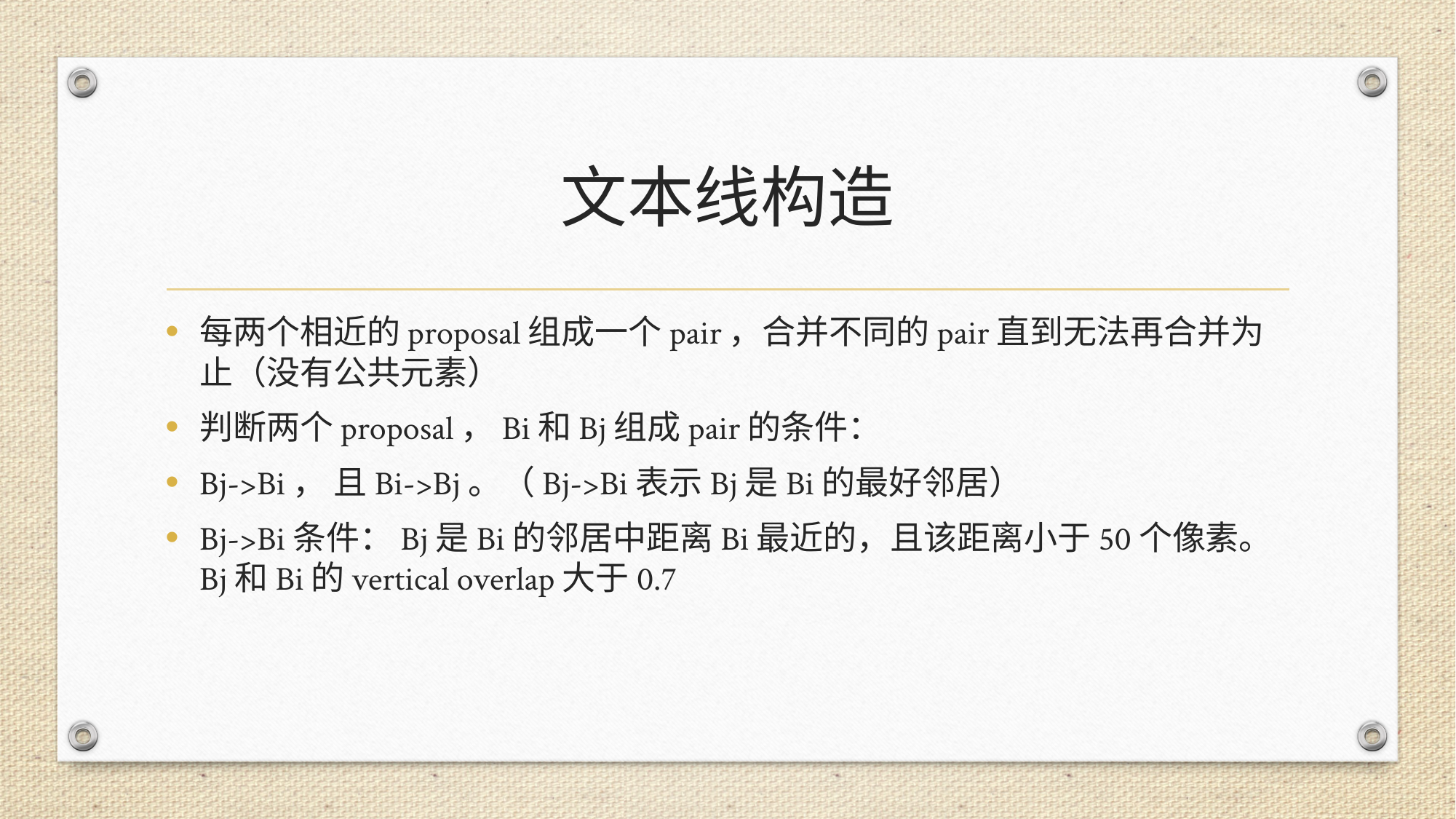

# 文本线构造
每两个相近的proposal组成一个pair，合并不同的pair直到无法再合并为止（没有公共元素）
判断两个proposal，Bi和Bj组成pair的条件：
Bj->Bi， 且Bi->Bj。（Bj->Bi表示Bj是Bi的最好邻居）
Bj->Bi条件：Bj是Bi的邻居中距离Bi最近的，且该距离小于50个像素。Bj和Bi的vertical overlap大于0.7